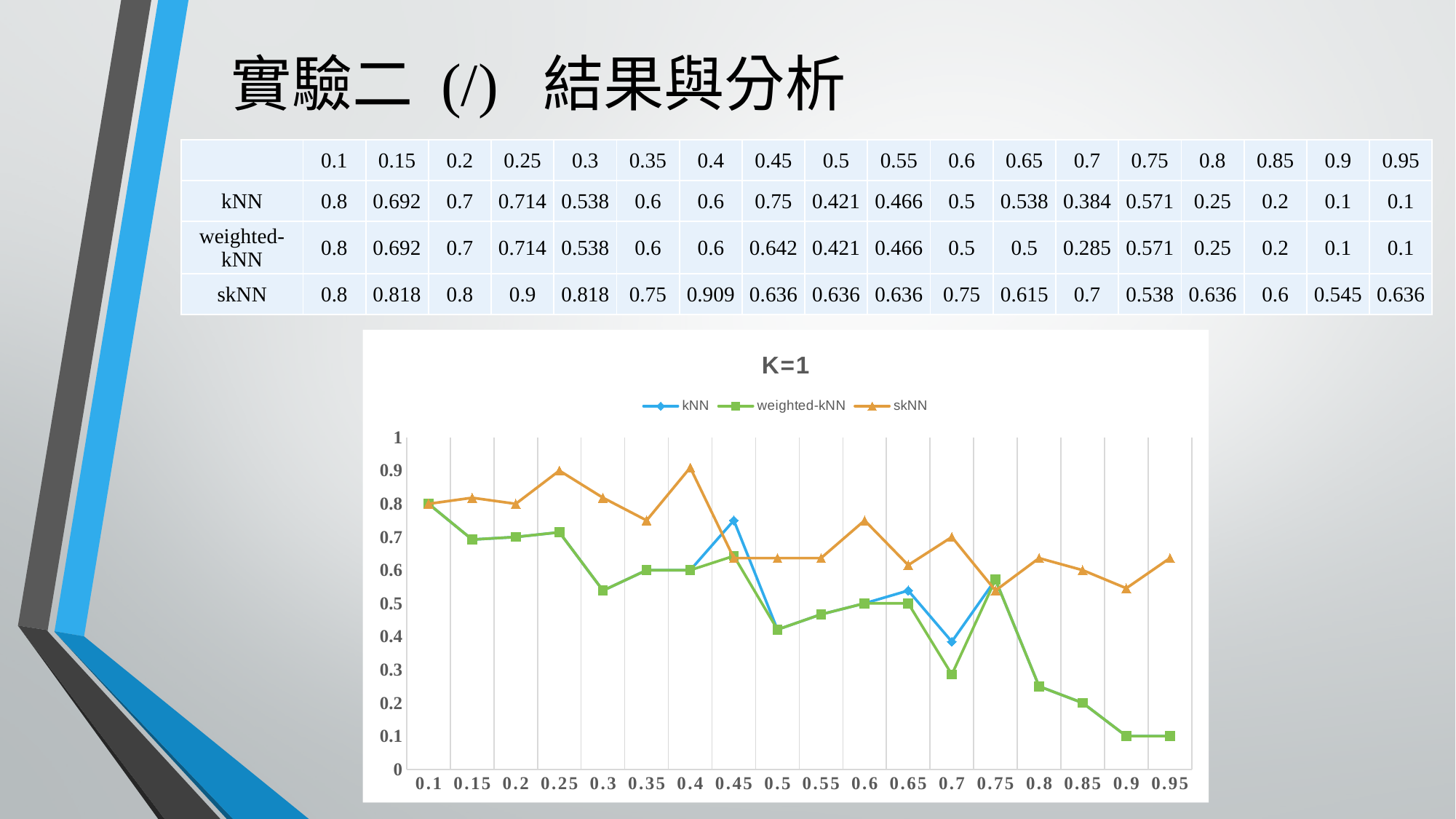

實驗二 (/)  結果與分析
|  | 0.1 | 0.15 | 0.2 | 0.25 | 0.3 | 0.35 | 0.4 | 0.45 | 0.5 | 0.55 | 0.6 | 0.65 | 0.7 | 0.75 | 0.8 | 0.85 | 0.9 | 0.95 |
| --- | --- | --- | --- | --- | --- | --- | --- | --- | --- | --- | --- | --- | --- | --- | --- | --- | --- | --- |
| kNN | 0.8 | 0.692 | 0.7 | 0.714 | 0.538 | 0.6 | 0.6 | 0.75 | 0.421 | 0.466 | 0.5 | 0.538 | 0.384 | 0.571 | 0.25 | 0.2 | 0.1 | 0.1 |
| weighted-kNN | 0.8 | 0.692 | 0.7 | 0.714 | 0.538 | 0.6 | 0.6 | 0.642 | 0.421 | 0.466 | 0.5 | 0.5 | 0.285 | 0.571 | 0.25 | 0.2 | 0.1 | 0.1 |
| skNN | 0.8 | 0.818 | 0.8 | 0.9 | 0.818 | 0.75 | 0.909 | 0.636 | 0.636 | 0.636 | 0.75 | 0.615 | 0.7 | 0.538 | 0.636 | 0.6 | 0.545 | 0.636 |

### Chart: K=1

| Category | kNN | weighted-kNN | skNN |
|---|---|---|---|
| 0.1 | 0.8 | 0.8 | 0.8 |
| 0.15 | 0.692307692307692 | 0.692307692307692 | 0.818181818181818 |
| 0.2 | 0.7 | 0.7 | 0.8 |
| 0.25 | 0.714285714285714 | 0.714285714285714 | 0.9 |
| 0.3 | 0.538461538461538 | 0.538461538461538 | 0.818181818181818 |
| 0.35 | 0.6 | 0.6 | 0.75 |
| 0.4 | 0.6 | 0.6 | 0.909090909090909 |
| 0.45 | 0.75 | 0.642857142857142 | 0.636363636363636 |
| 0.5 | 0.421052631578947 | 0.421052631578947 | 0.636363636363636 |
| 0.55000000000000004 | 0.466666666666666 | 0.466666666666666 | 0.636363636363636 |
| 0.6 | 0.5 | 0.5 | 0.75 |
| 0.65 | 0.538461538461538 | 0.5 | 0.615384615384615 |
| 0.7 | 0.384615384615384 | 0.285714285714285 | 0.7 |
| 0.75 | 0.571428571428571 | 0.571428571428571 | 0.538461538461538 |
| 0.8 | 0.25 | 0.25 | 0.636363636363636 |
| 0.85 | 0.2 | 0.2 | 0.6 |
| 0.9 | 0.1 | 0.1 | 0.545454545454545 |
| 0.95 | 0.1 | 0.1 | 0.636363636363636 |